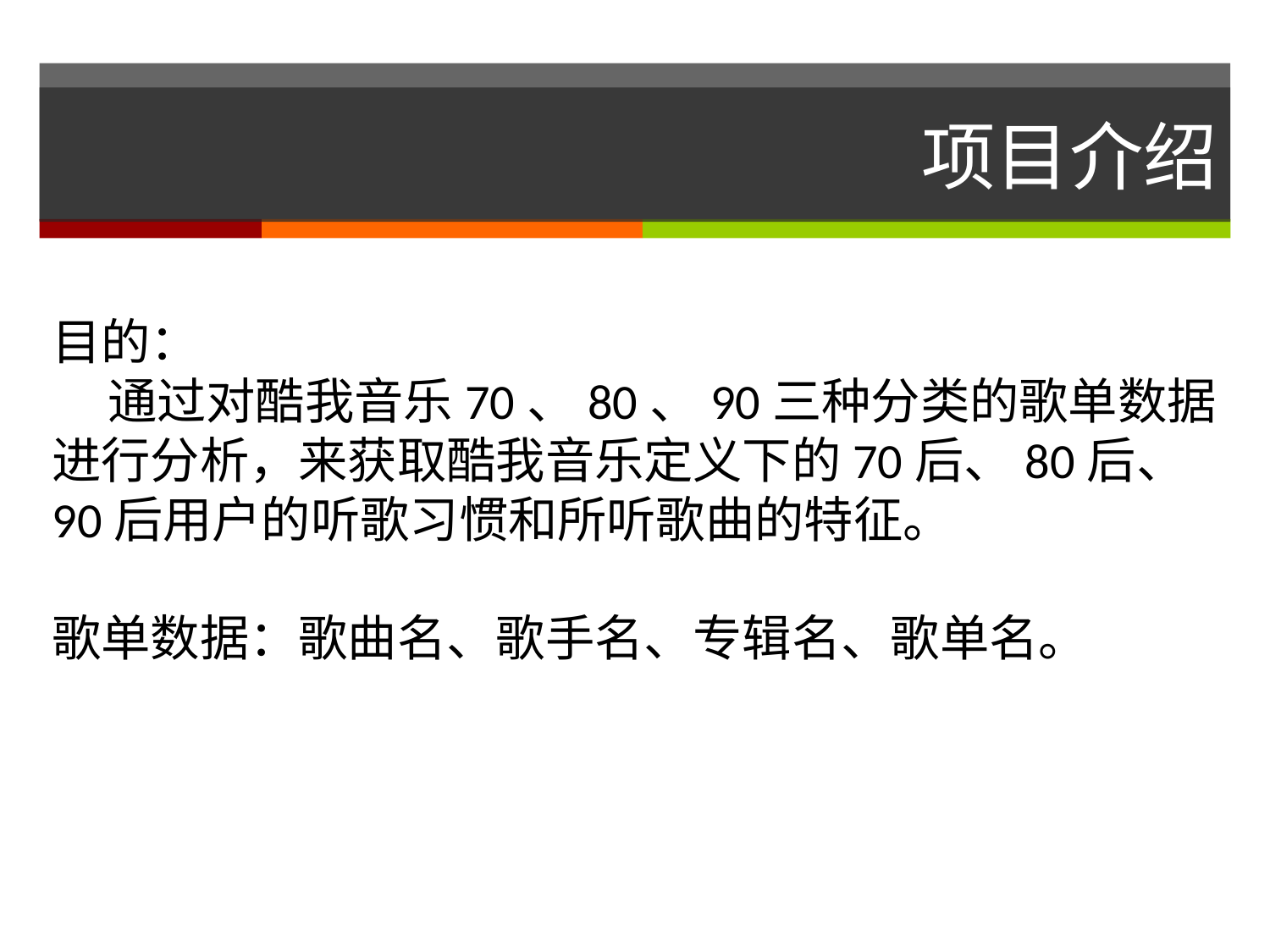

# 项目介绍
目的：
    通过对酷我音乐70、80、90三种分类的歌单数据进行分析，来获取酷我音乐定义下的70后、80后、90后用户的听歌习惯和所听歌曲的特征。

歌单数据：歌曲名、歌手名、专辑名、歌单名。